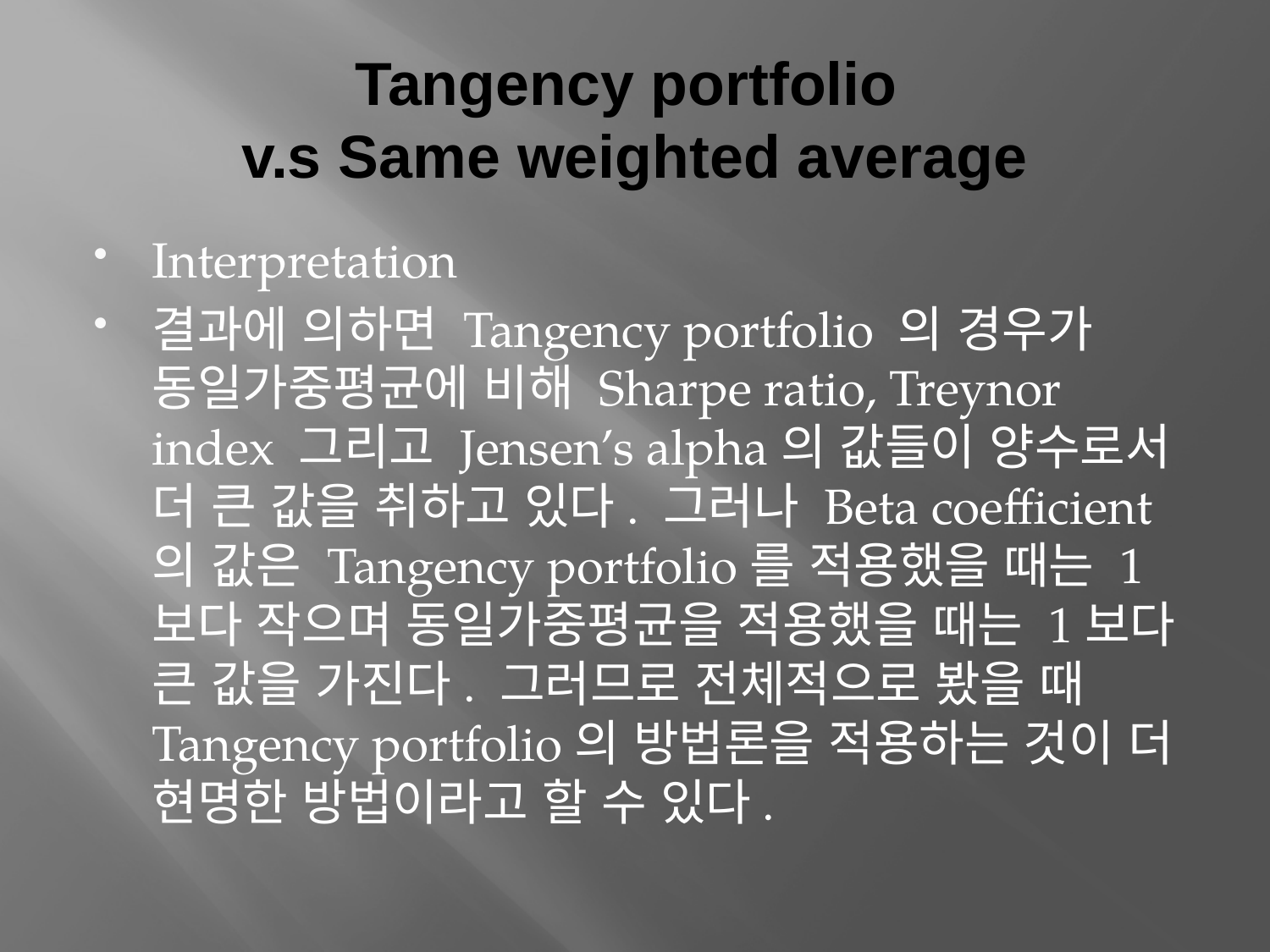

# Tangency portfolio v.s Same weighted average
Interpretation
결과에 의하면 Tangency portfolio 의 경우가 동일가중평균에 비해 Sharpe ratio, Treynor index 그리고 Jensen’s alpha의 값들이 양수로서 더 큰 값을 취하고 있다. 그러나 Beta coefficient의 값은 Tangency portfolio를 적용했을 때는 1보다 작으며 동일가중평균을 적용했을 때는 1보다 큰 값을 가진다. 그러므로 전체적으로 봤을 때 Tangency portfolio의 방법론을 적용하는 것이 더 현명한 방법이라고 할 수 있다.